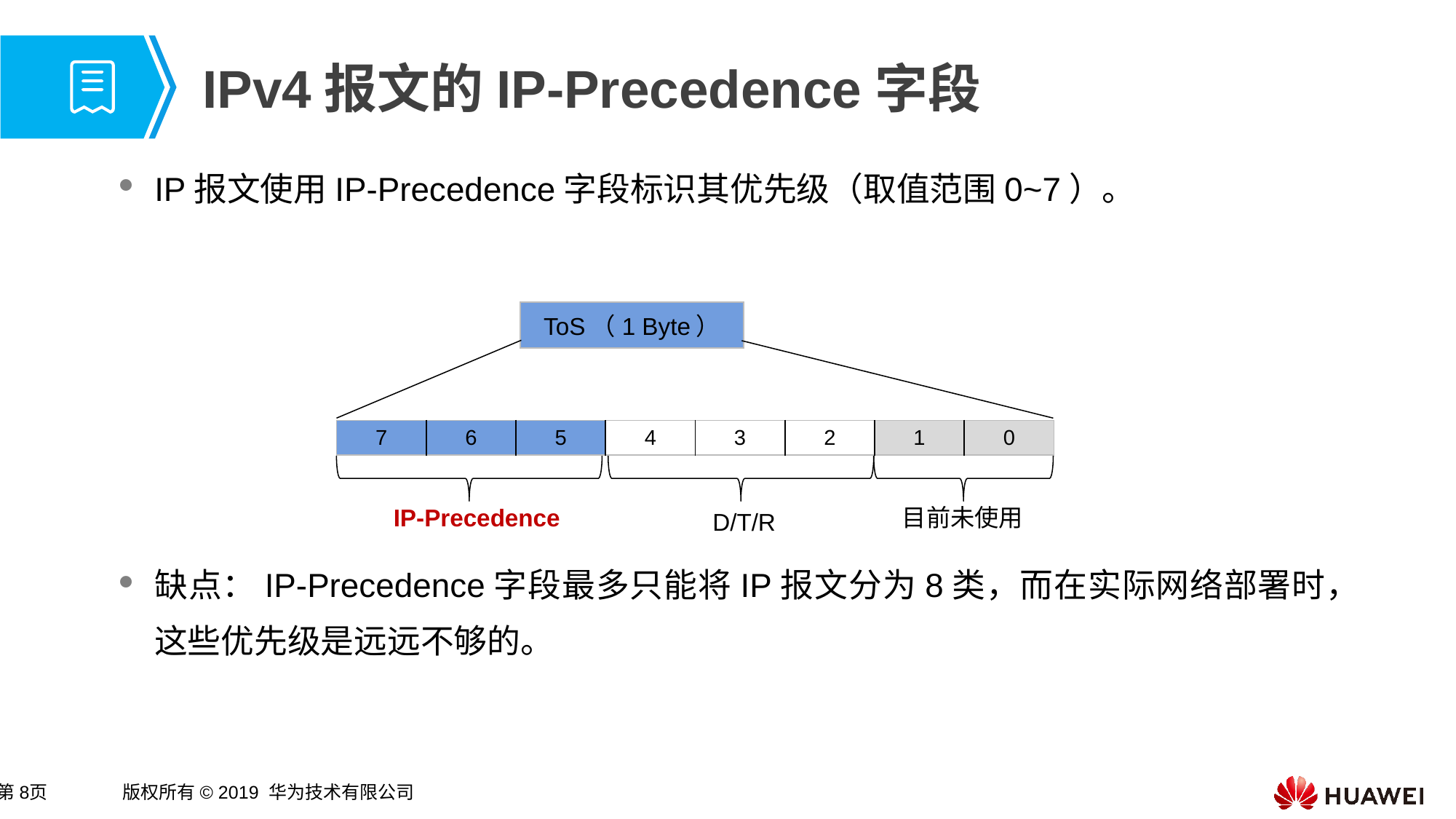

# IPv4报文的IP-Precedence字段
IP报文使用IP-Precedence字段标识其优先级（取值范围0~7）。

缺点：IP-Precedence字段最多只能将IP报文分为8类，而在实际网络部署时，这些优先级是远远不够的。

| ToS（1 Byte） |
| --- |

| 7 | 6 | 5 | 4 | 3 | 2 | 1 | 0 |
| --- | --- | --- | --- | --- | --- | --- | --- |
IP-Precedence
目前未使用
D/T/R